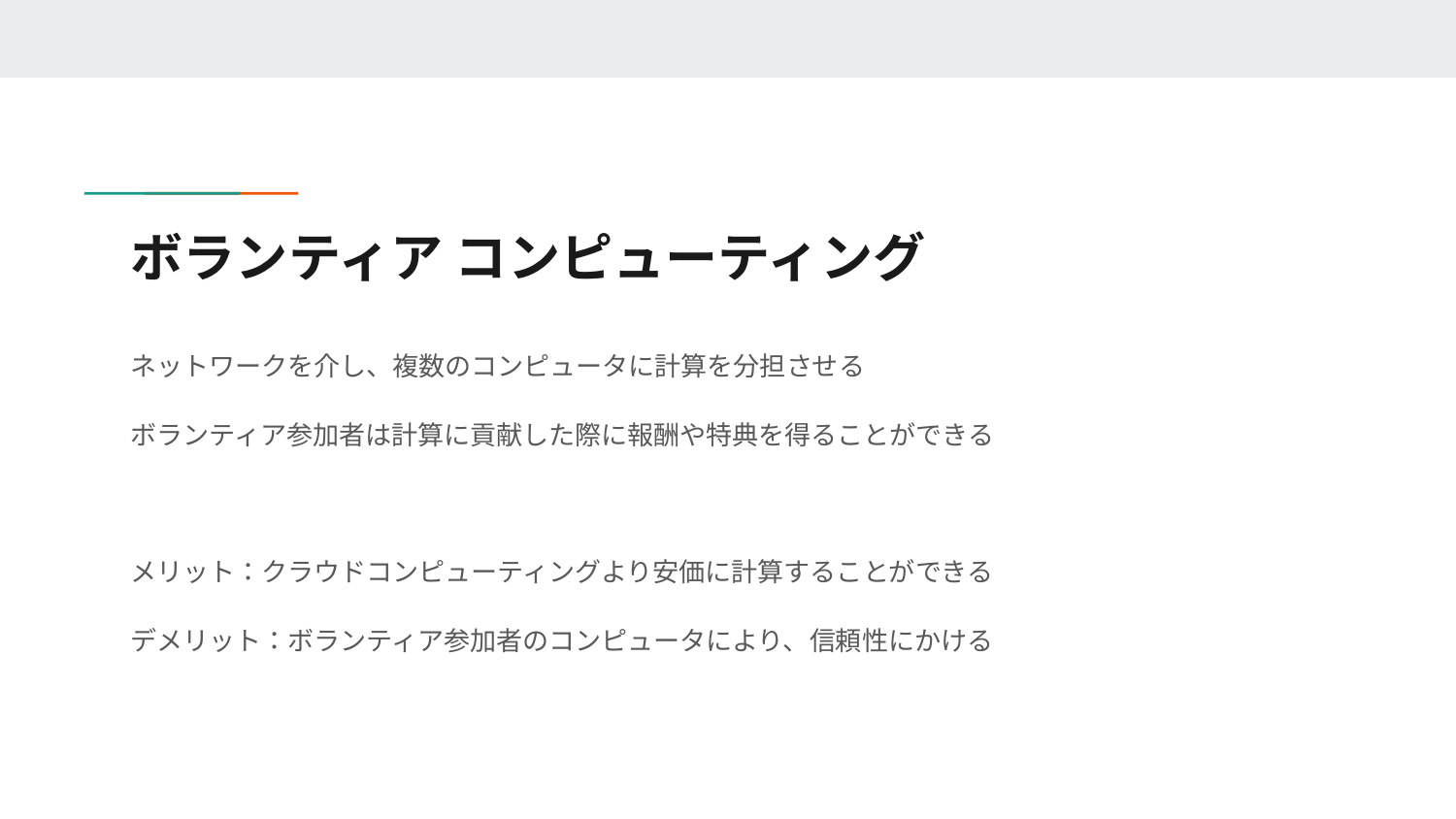

# ボランティア コンピューティング
ネットワークを介し、複数のコンピュータに計算を分担させる
ボランティア参加者は計算に貢献した際に報酬や特典を得ることができる

メリット：クラウドコンピューティングより安価に計算することができる
デメリット：ボランティア参加者のコンピュータにより、信頼性にかける